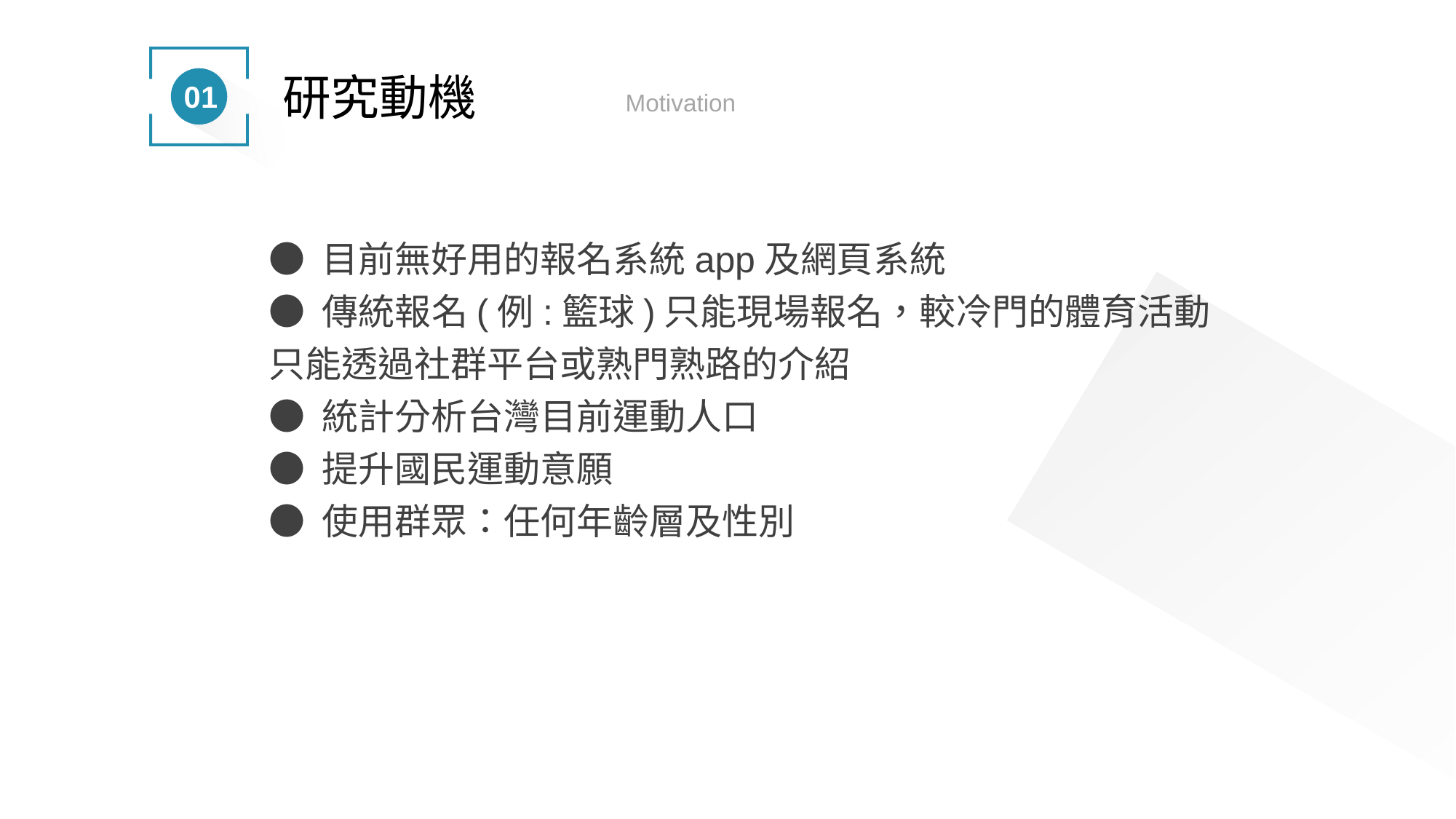

研究動機

01
Motivation
● 目前無好用的報名系統app及網頁系統
● 傳統報名(例:籃球)只能現場報名，較冷門的體育活動只能透過社群平台或熟門熟路的介紹
● 統計分析台灣目前運動人口
● 提升國民運動意願
● 使用群眾：任何年齡層及性別